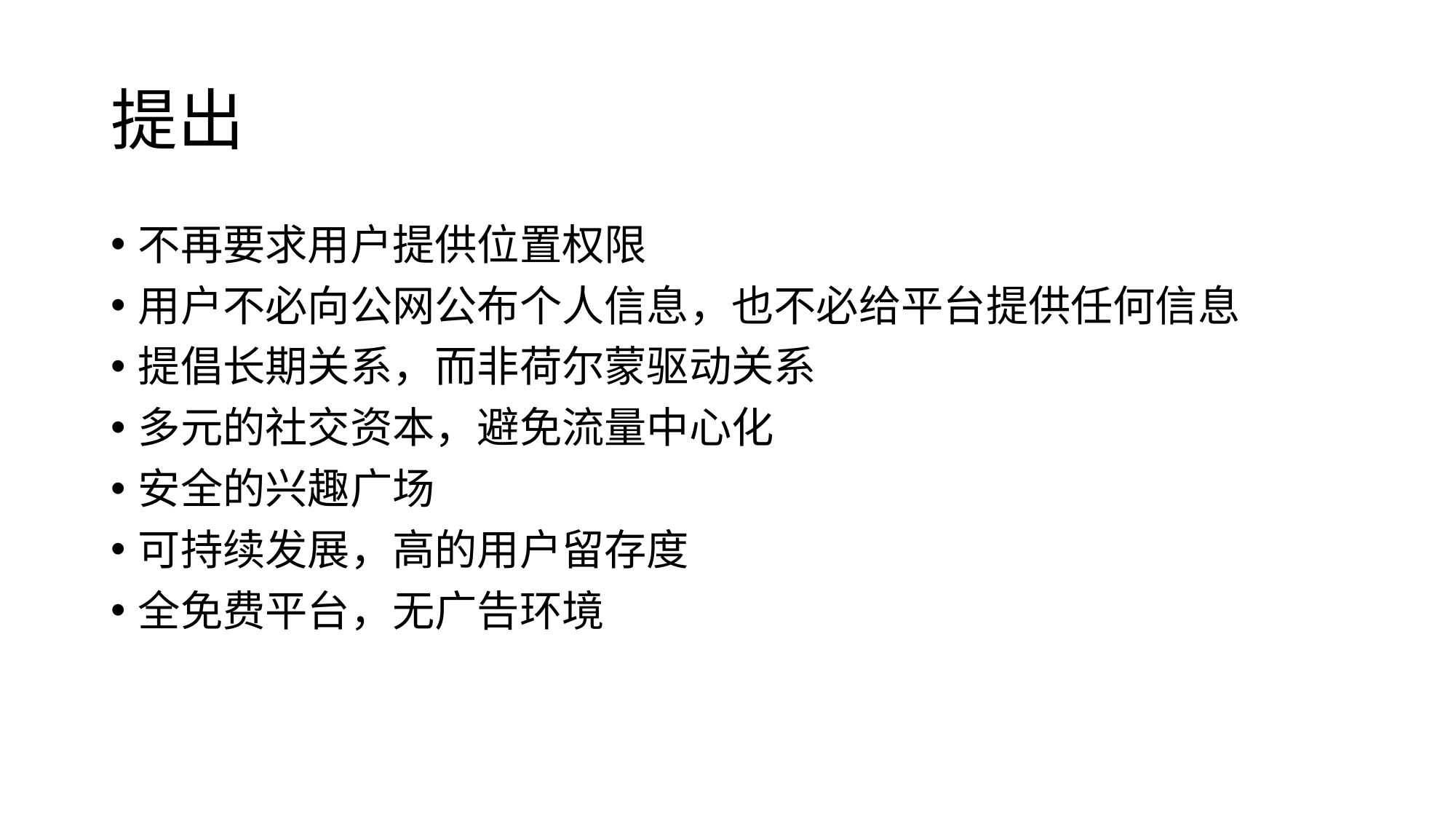

# 提出
不再要求用户提供位置权限
用户不必向公网公布个人信息，也不必给平台提供任何信息
提倡长期关系，而非荷尔蒙驱动关系
多元的社交资本，避免流量中心化
安全的兴趣广场
可持续发展，高的用户留存度
全免费平台，无广告环境